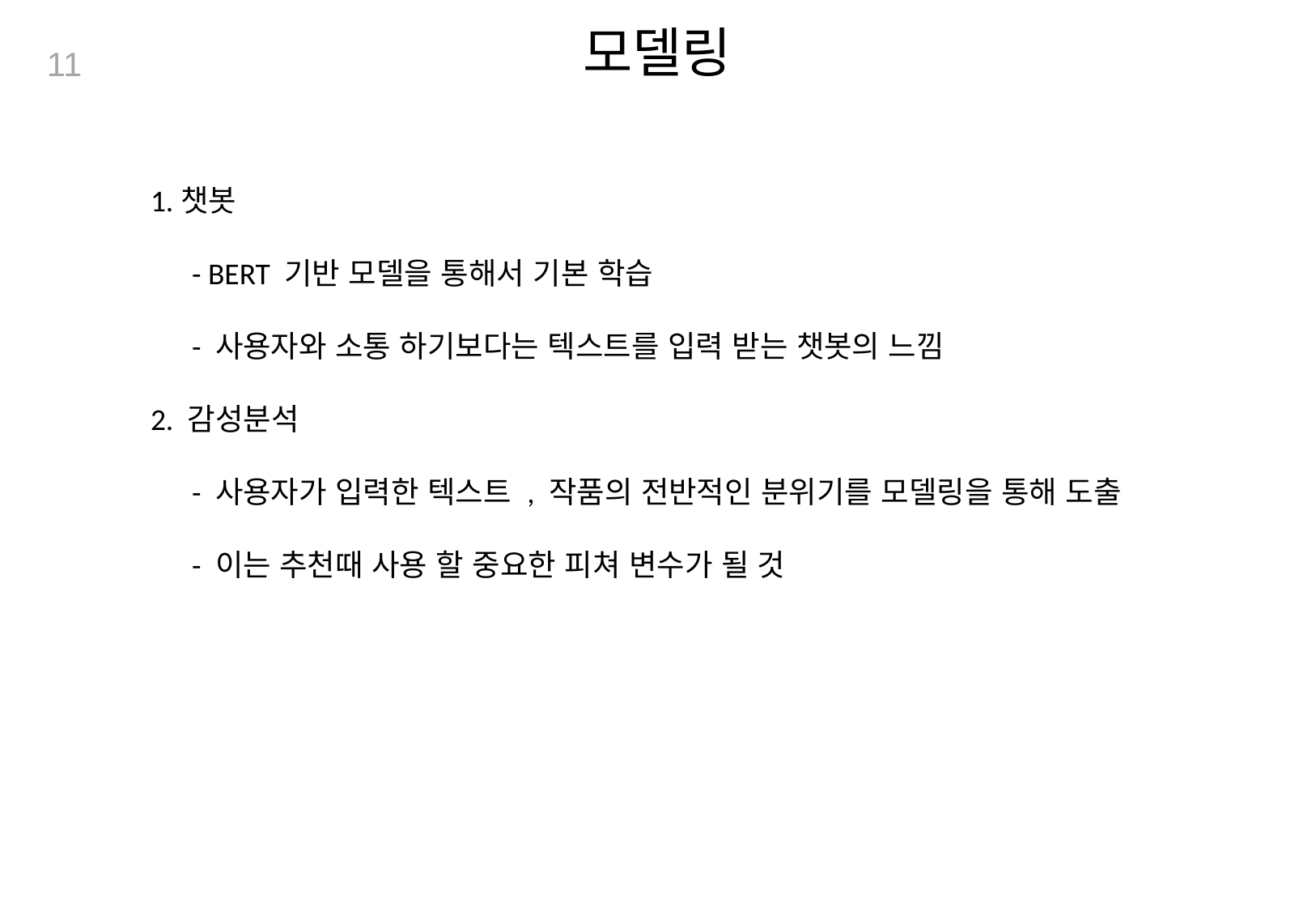

모델링
11
1.챗봇

      - BERT 기반 모델을 통해서 기본 학습

      - 사용자와 소통 하기보다는 텍스트를 입력 받는 챗봇의 느낌

2. 감성분석

      - 사용자가 입력한 텍스트 , 작품의 전반적인 분위기를 모델링을 통해 도출

      - 이는 추천때 사용 할 중요한 피쳐 변수가 될 것